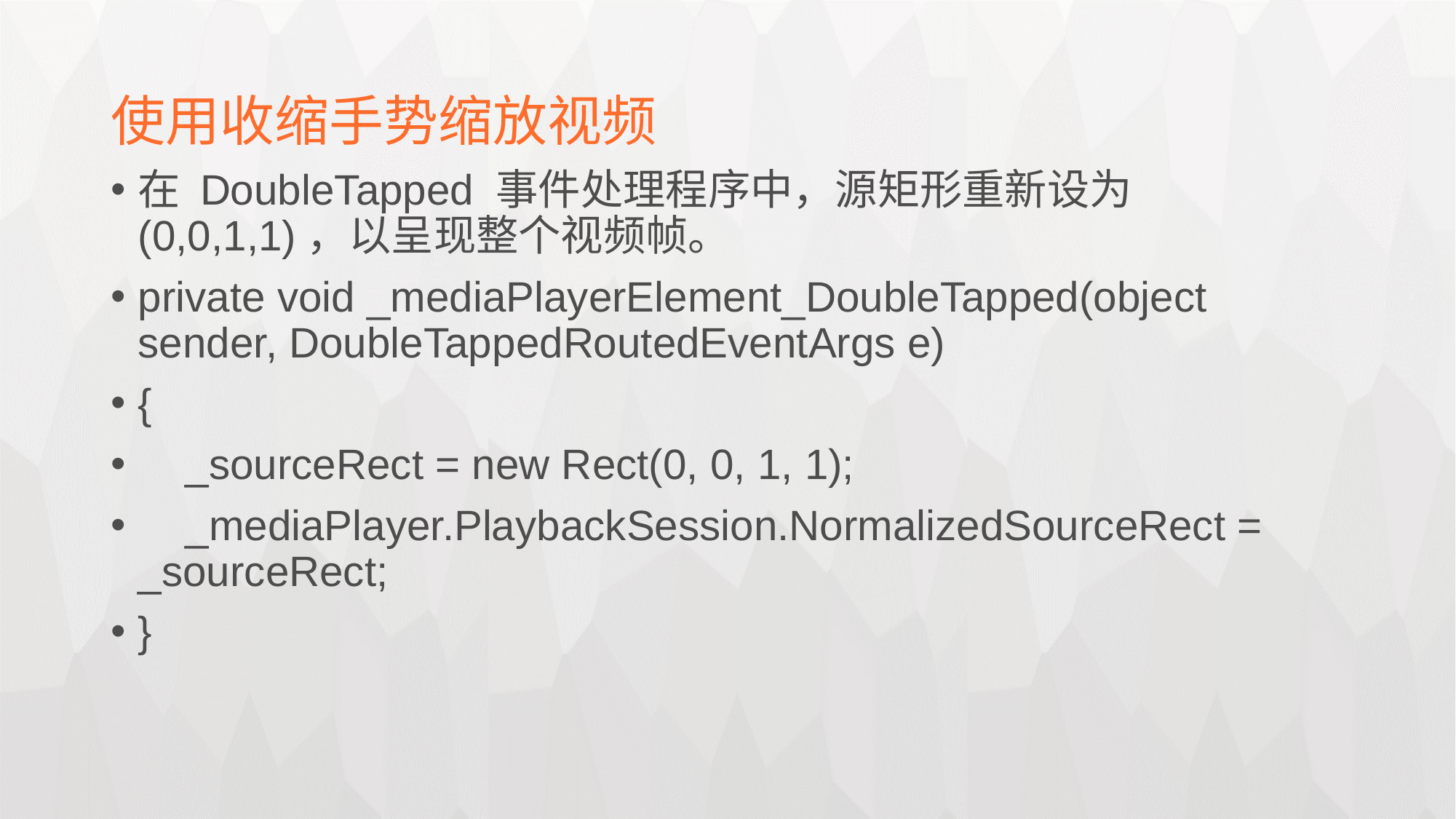

使用收缩手势缩放视频
在 DoubleTapped 事件处理程序中，源矩形重新设为 (0,0,1,1)，以呈现整个视频帧。
private void _mediaPlayerElement_DoubleTapped(object sender, DoubleTappedRoutedEventArgs e)
{
    _sourceRect = new Rect(0, 0, 1, 1);
    _mediaPlayer.PlaybackSession.NormalizedSourceRect = _sourceRect;
}